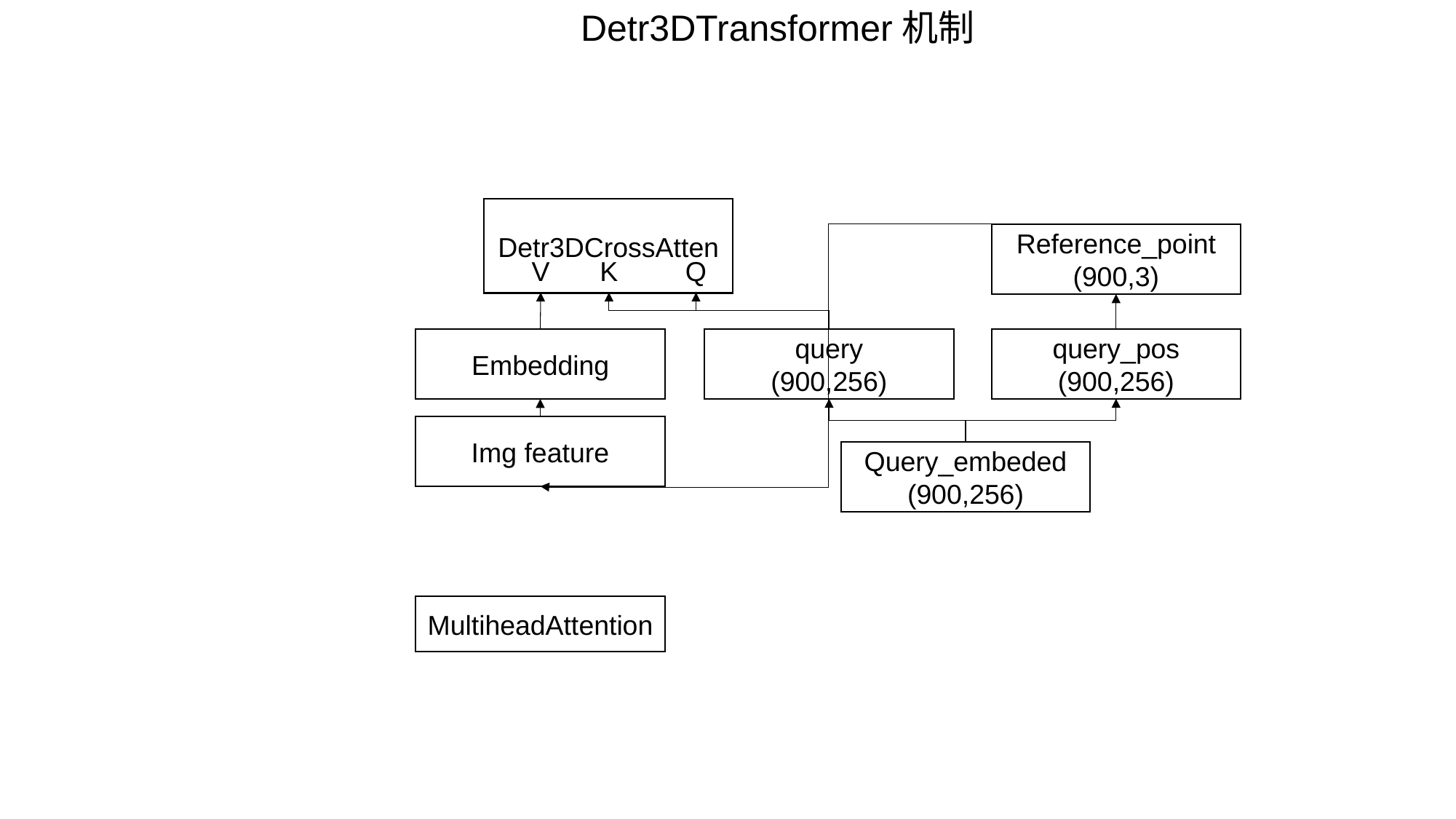

Detr3DTransformer机制
Detr3DCrossAtten
Reference_point
(900,3)
V
K
Q
query_pos
(900,256)
query
(900,256)
Embedding
Img feature
Query_embeded
(900,256)
MultiheadAttention